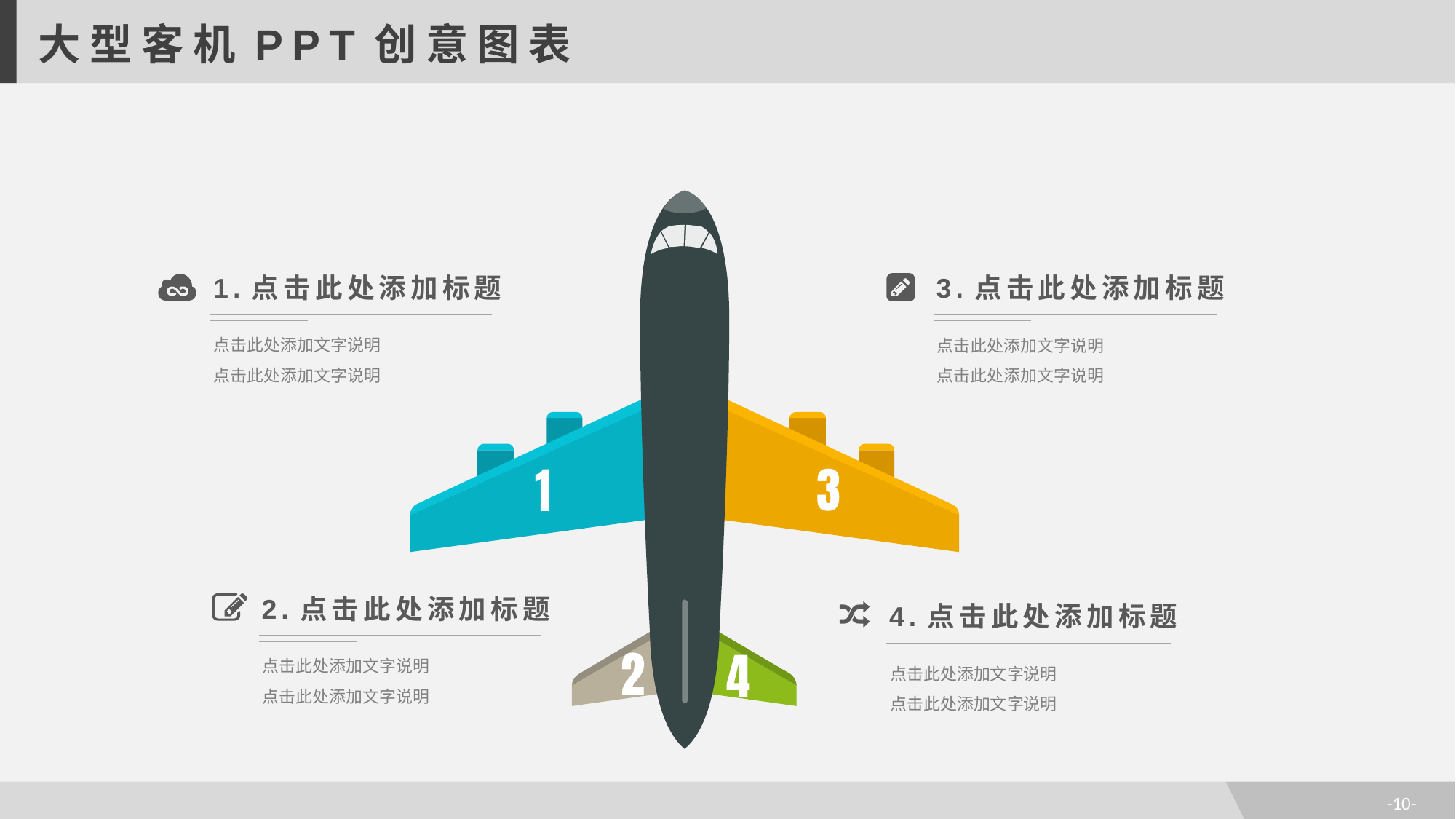

大型客机PPT创意图表

1.点击此处添加标题

点击此处添加文字说明
点击此处添加文字说明
3.点击此处添加标题

点击此处添加文字说明
点击此处添加文字说明
3
1
2.点击此处添加标题

点击此处添加文字说明
点击此处添加文字说明
4.点击此处添加标题

点击此处添加文字说明
点击此处添加文字说明
2
4
-10-